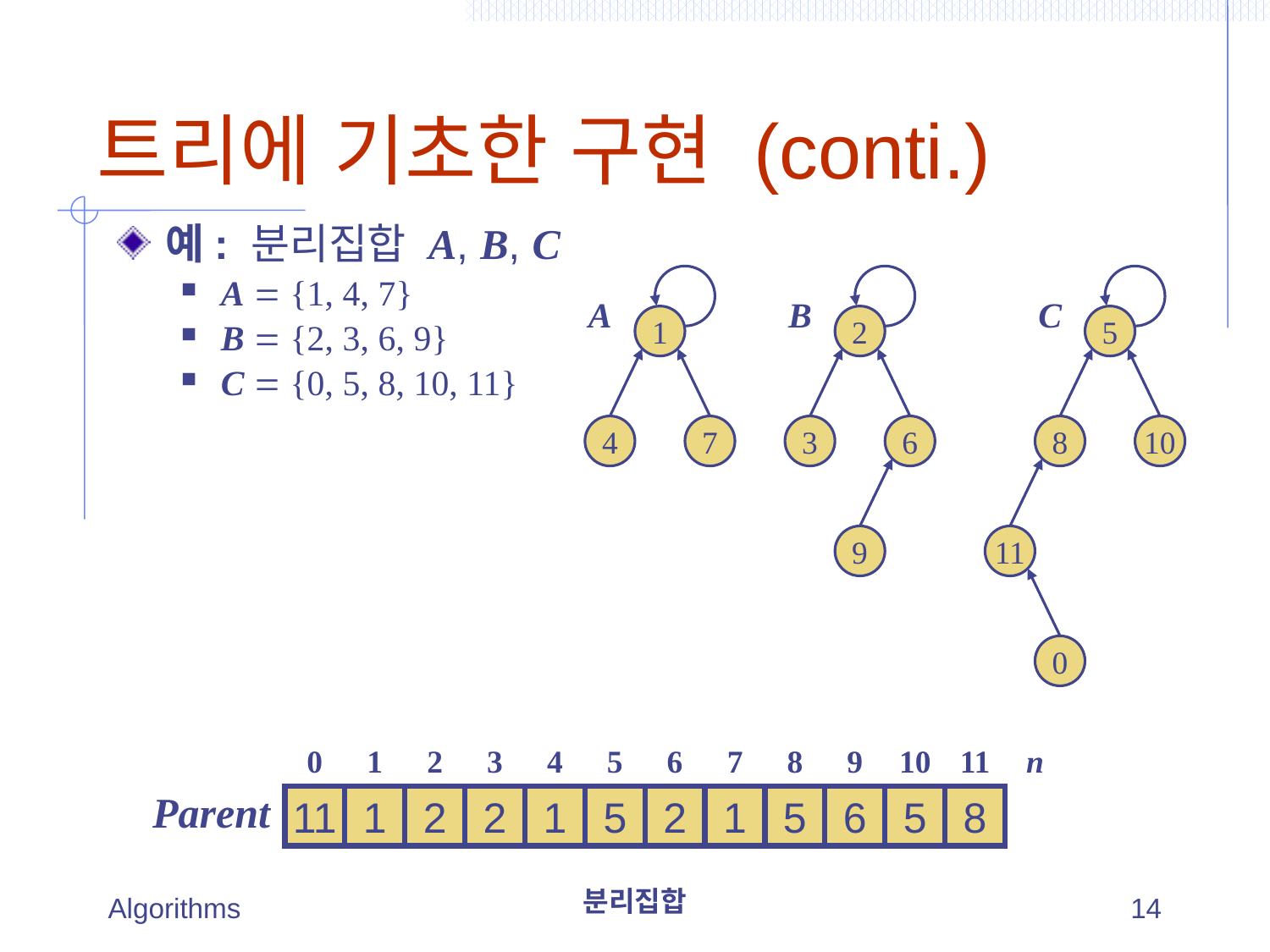

# 트리에 기초한 구현 (conti.)
예: 분리집합 A, B, C
A = {1, 4, 7}
B = {2, 3, 6, 9}
C = {0, 5, 8, 10, 11}

A
B
C
1
2
5
4
7
3
6
8
10
9
11
0
0
1
2
3
4
5
6
7
8
9
10
11
n
Parent
11
1
2
2
1
5
2
1
5
6
5
8
Algorithms
분리집합
14